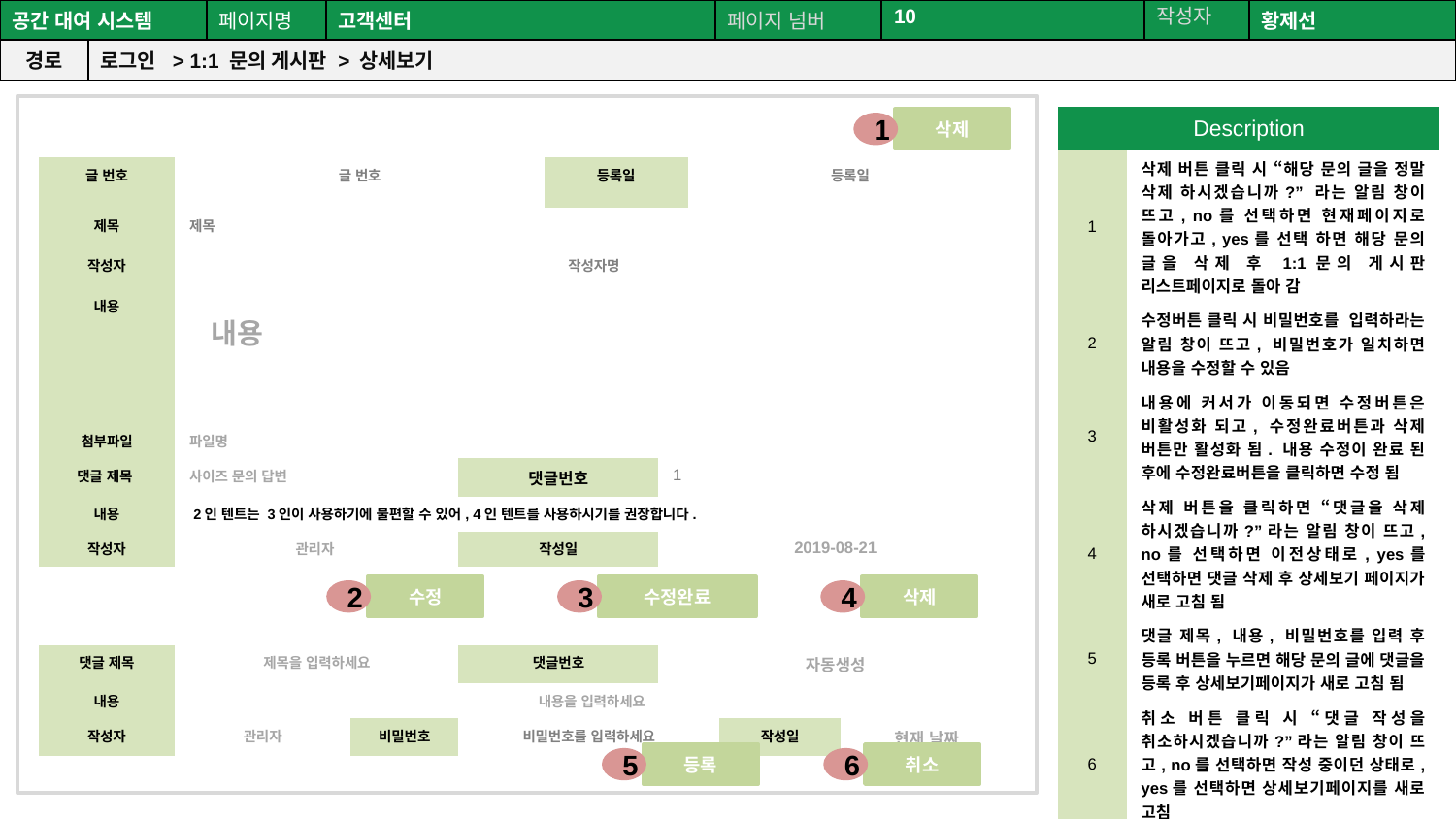

공간(오피스) 대여 시스템
| 공간 대여 시스템 |  | 페이지명 | 고객센터 | 페이지 넘버 | 10 | 작성자 | 황제선 |
| --- | --- | --- | --- | --- | --- | --- | --- |
| 경로 | 로그인 > 1:1 문의 게시판 > 상세보기 |  |  |  |  |  |  |

| Description |  |
| --- | --- |
| 1 | 삭제 버튼 클릭 시 “해당 문의 글을 정말 삭제 하시겠습니까?” 라는 알림 창이 뜨고, no를 선택하면 현재페이지로 돌아가고, yes를 선택 하면 해당 문의 글을 삭제 후 1:1문의 게시판 리스트페이지로 돌아 감 |
| 2 | 수정버튼 클릭 시 비밀번호를 입력하라는 알림 창이 뜨고, 비밀번호가 일치하면 내용을 수정할 수 있음 |
| 3 | 내용에 커서가 이동되면 수정버튼은 비활성화 되고, 수정완료버튼과 삭제 버튼만 활성화 됨. 내용 수정이 완료 된 후에 수정완료버튼을 클릭하면 수정 됨 |
| 4 | 삭제 버튼을 클릭하면 “댓글을 삭제 하시겠습니까?”라는 알림 창이 뜨고, no를 선택하면 이전상태로, yes를 선택하면 댓글 삭제 후 상세보기 페이지가 새로 고침 됨 |
| 5 | 댓글 제목, 내용, 비밀번호를 입력 후 등록 버튼을 누르면 해당 문의 글에 댓글을 등록 후 상세보기페이지가 새로 고침 됨 |
| 6 | 취소 버튼 클릭 시 “댓글 작성을 취소하시겠습니까?”라는 알림 창이 뜨고, no를 선택하면 작성 중이던 상태로, yes를 선택하면 상세보기페이지를 새로 고침 |
삭제
1
| 글 번호 | 글 번호 |  |  | 등록일 |  | 등록일 |  |  |
| --- | --- | --- | --- | --- | --- | --- | --- | --- |
| 제목 | 제목 |  |  |  |  |  |  |  |
| 작성자 | 작성자명 |  |  |  |  |  |  |  |
| 내용 | 내용 |  |  |  |  |  |  |  |
| 첨부파일 | 파일명 |  |  |  |  |  |  |  |
| 댓글 제목 | 사이즈 문의 답변 |  | 댓글번호 |  | 1 |  |  |  |
| 내용 | 2인 텐트는 3인이 사용하기에 불편할 수 있어, 4인 텐트를 사용하시기를 권장합니다. |  |  |  |  |  |  |  |
| 작성자 | 관리자 |  | 작성일 |  | 2019-08-21 |  |  |  |
|  |  |  |  |  |  |  |  |  |
| 댓글 제목 | 제목을 입력하세요 |  | 댓글번호 |  | 자동생성 |  |  |  |
| 내용 | 내용을 입력하세요 |  |  |  |  |  |  |  |
| 작성자 | 관리자 | 비밀번호 | 비밀번호를 입력하세요 |  |  |  | 작성일 | 현재 날짜 |
수정
수정완료
삭제
2
3
4
등록
취소
5
6